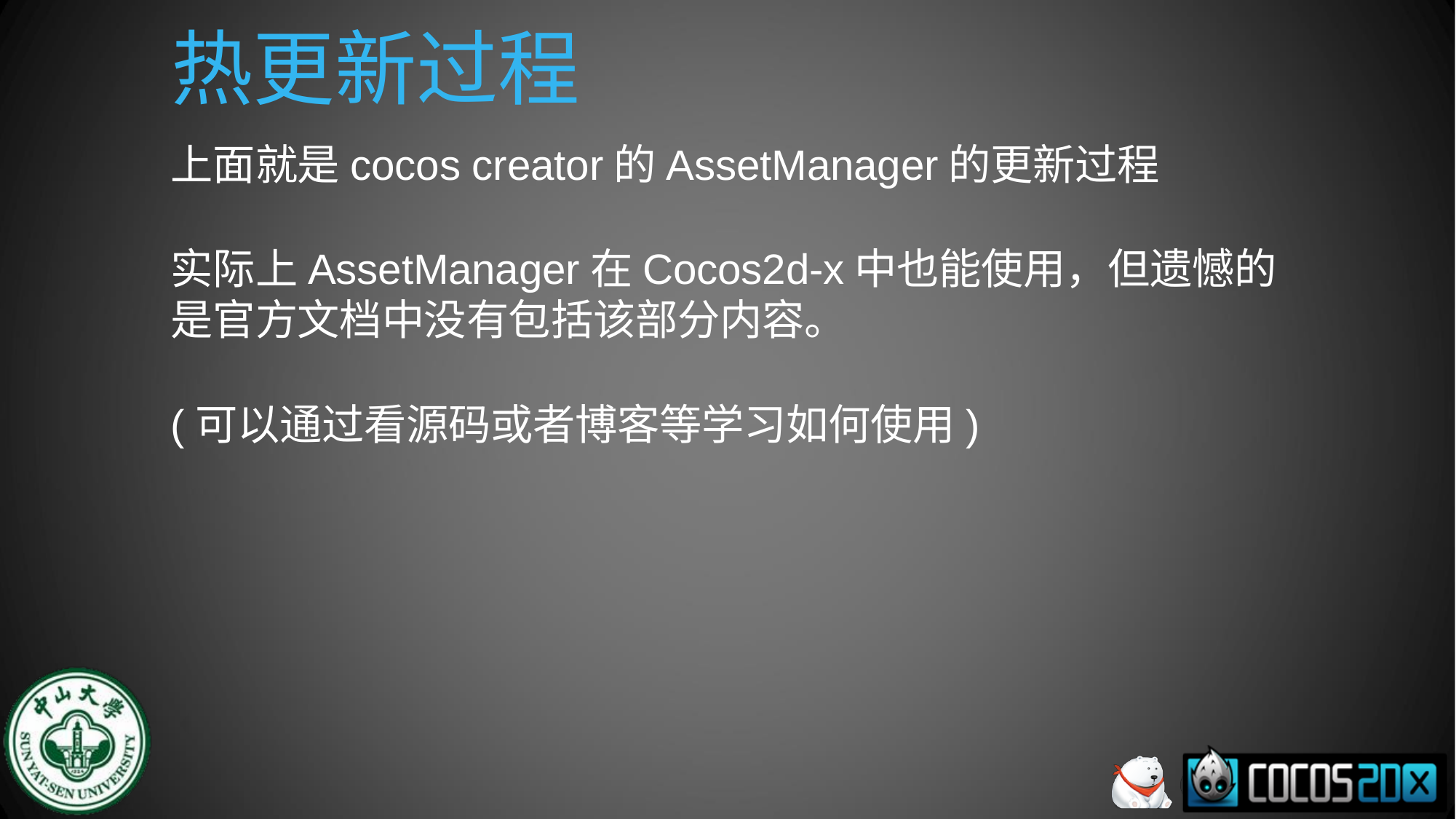

# 热更新过程
上面就是cocos creator的AssetManager的更新过程

实际上AssetManager在Cocos2d-x中也能使用，但遗憾的是官方文档中没有包括该部分内容。

(可以通过看源码或者博客等学习如何使用)